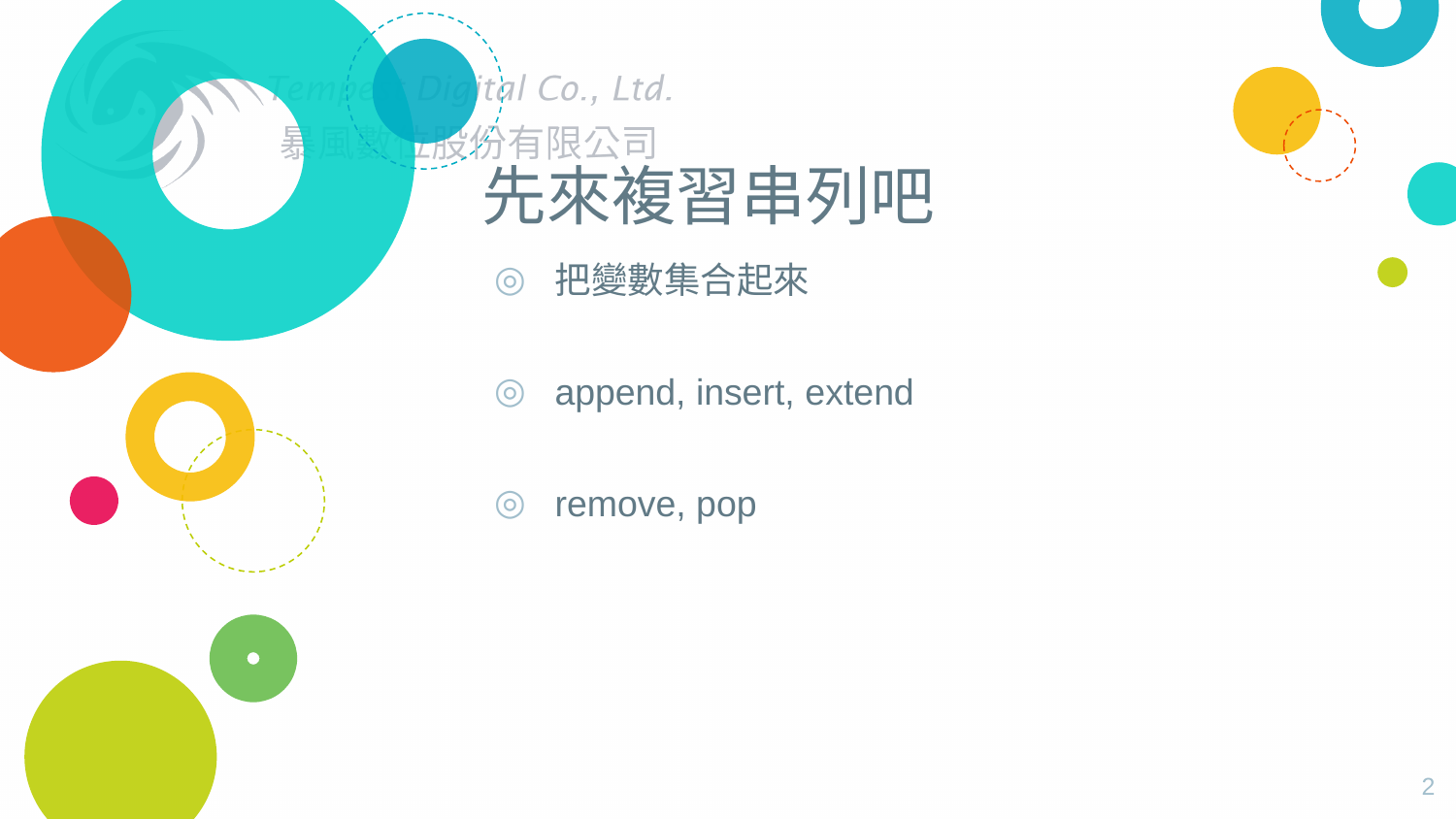

# 先來複習串列吧
把變數集合起來

append, insert, extend

remove, pop
2